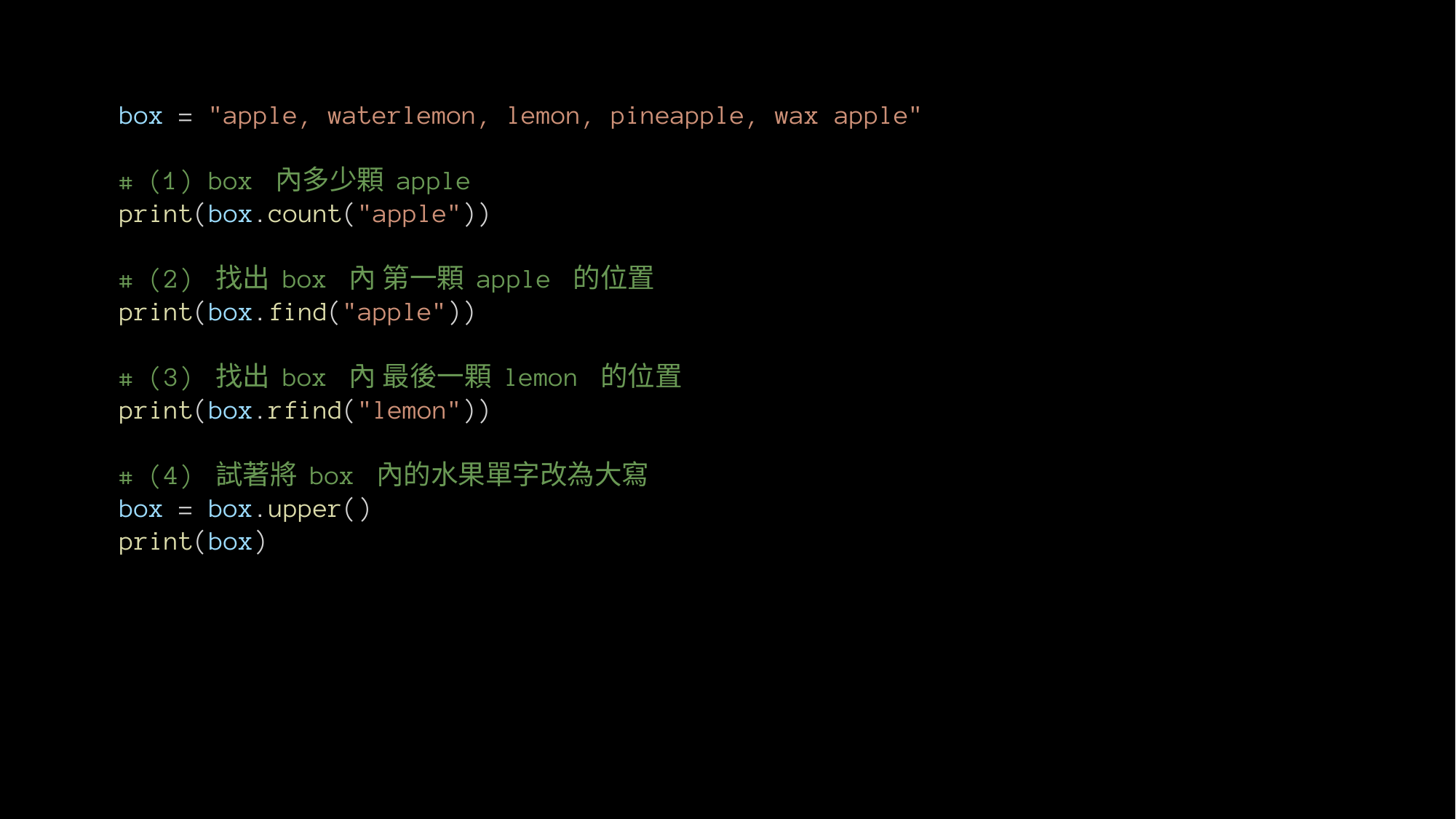

box = "apple, waterlemon, lemon, pineapple, wax apple"
# (1) box 內多少顆 apple
print(box.count("apple"))
# (2) 找出 box 內 第一顆 apple 的位置
print(box.find("apple"))
# (3) 找出 box 內 最後一顆 lemon 的位置
print(box.rfind("lemon"))
# (4) 試著將 box 內的水果單字改為大寫
box = box.upper()
print(box)